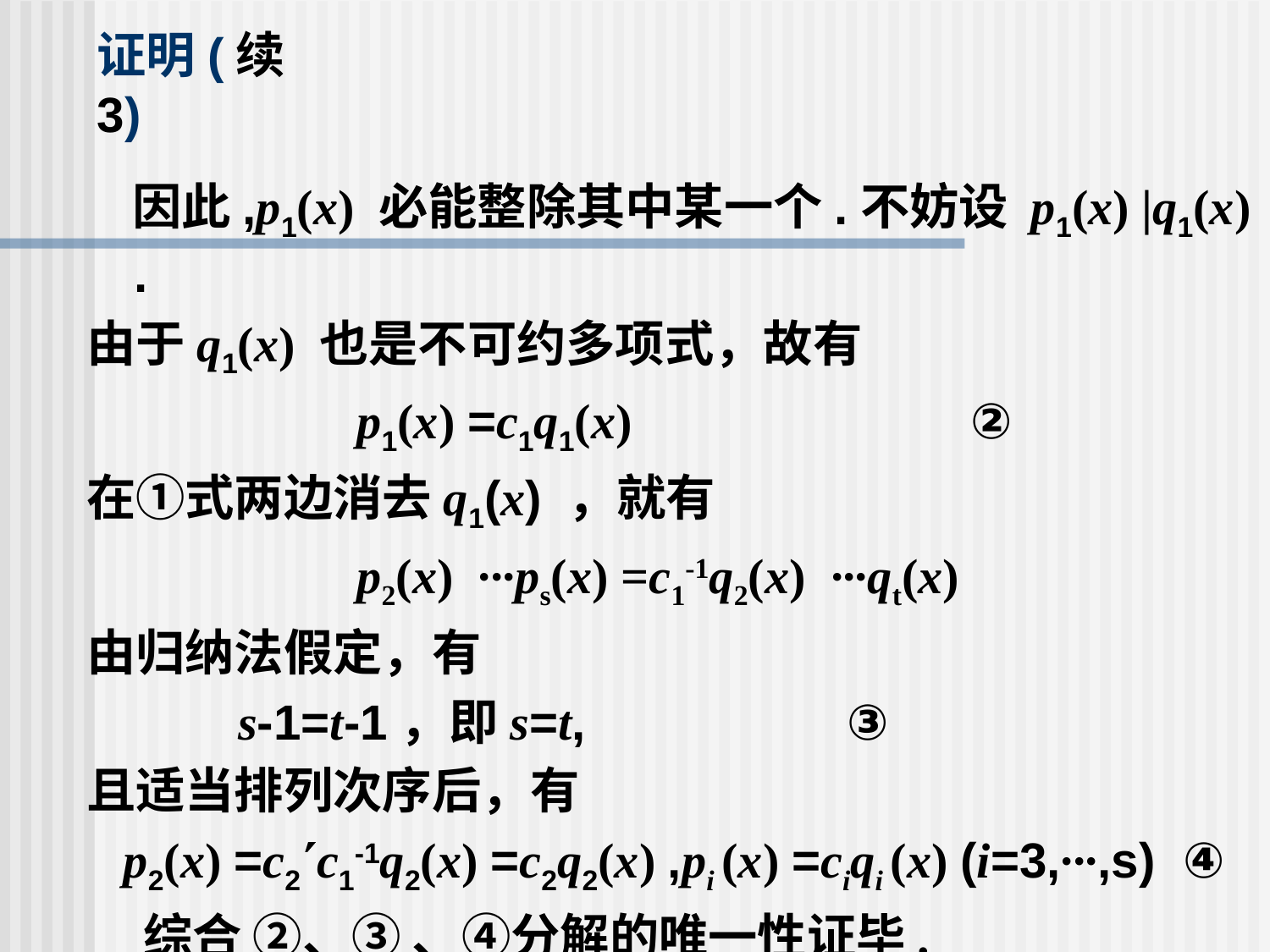

# 证明(续3)
   因此,p1(x) 必能整除其中某一个.不妨设 p1(x) |q1(x) .
由于q1(x) 也是不可约多项式，故有
                      p1(x) =c1q1(x)                         ②
在①式两边消去q1(x) ，就有
                      p2(x)  ∙∙∙ps(x) =c1-1q2(x)  ∙∙∙qt(x)
由归纳法假定，有
           s-1=t-1，即s=t,                   ③
且适当排列次序后，有
   p2(x) =c2′c1-1q2(x) =c2q2(x) ,pi (x) =ciqi (x) (i=3,∙∙∙,s)  ④
    综合 ②、③ 、④分解的唯一性证毕.